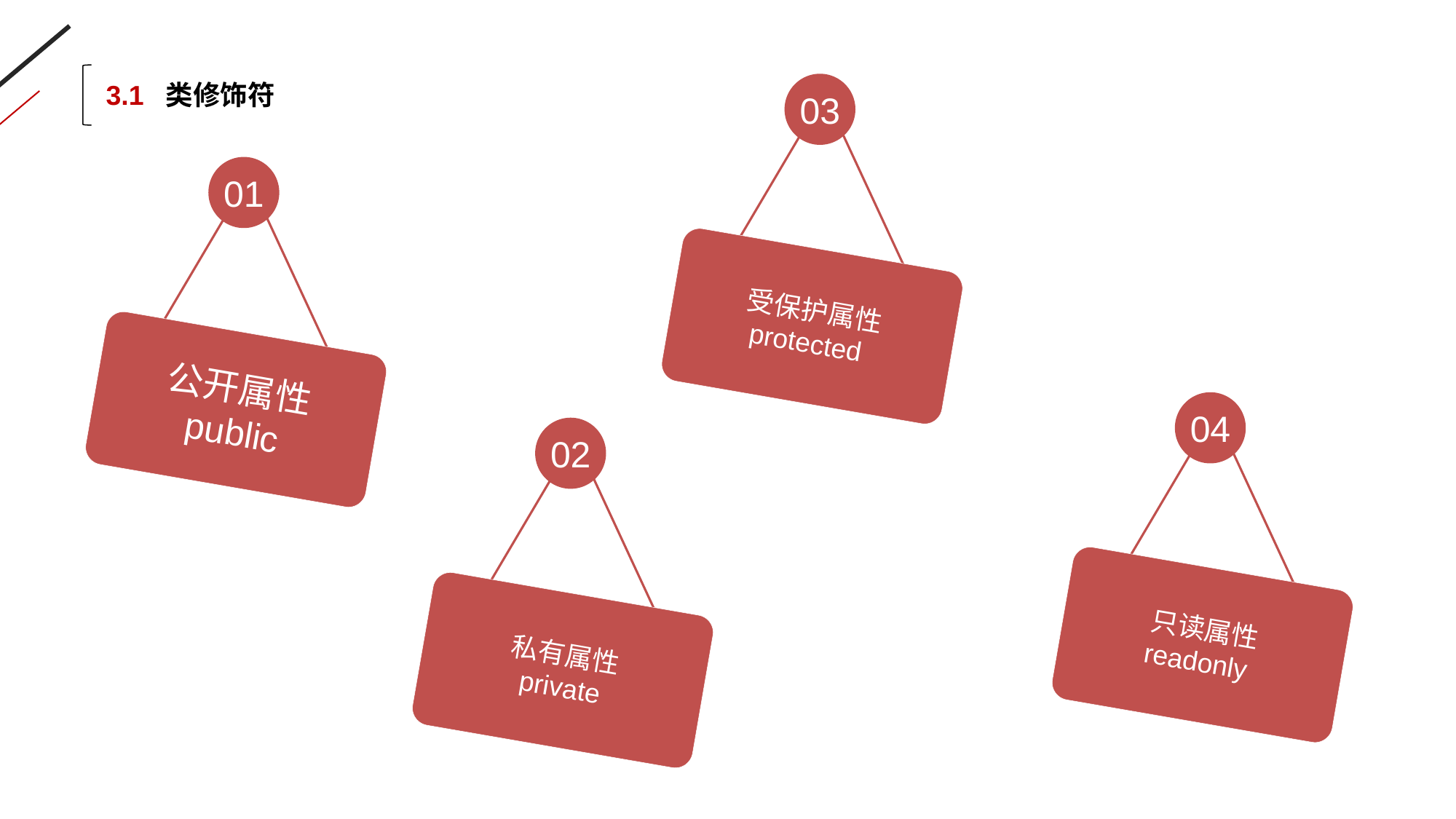

3.1  类修饰符
03

01

受保护属性
protected
公开属性
public
04
02

只读属性
readonly
私有属性
private